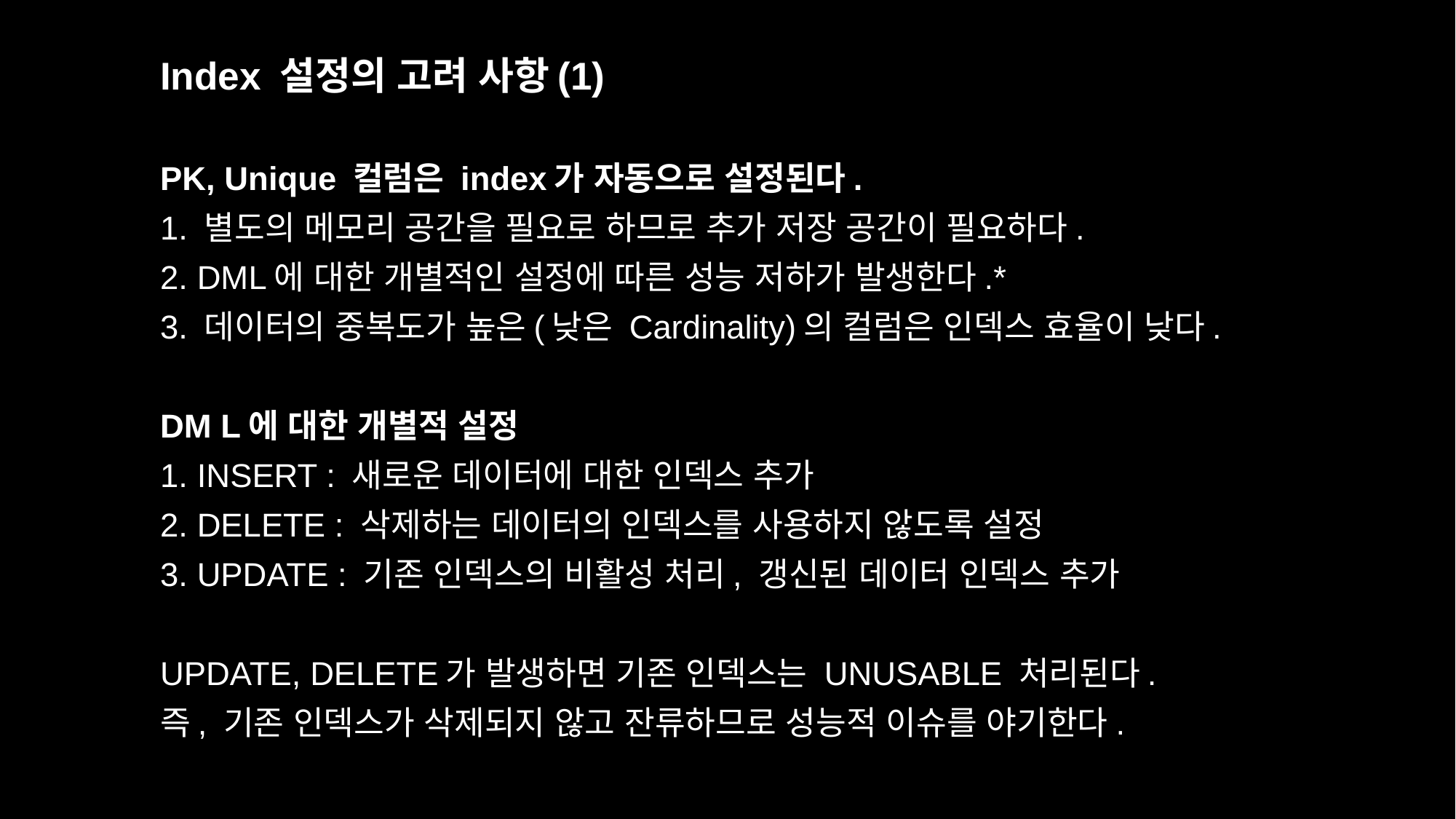

Index 설정의 고려 사항(1)

PK, Unique 컬럼은 index가 자동으로 설정된다.
1. 별도의 메모리 공간을 필요로 하므로 추가 저장 공간이 필요하다.
2. DML에 대한 개별적인 설정에 따른 성능 저하가 발생한다.*
3. 데이터의 중복도가 높은(낮은 Cardinality)의 컬럼은 인덱스 효율이 낮다.

DM L에 대한 개별적 설정
1. INSERT : 새로운 데이터에 대한 인덱스 추가
2. DELETE : 삭제하는 데이터의 인덱스를 사용하지 않도록 설정
3. UPDATE : 기존 인덱스의 비활성 처리, 갱신된 데이터 인덱스 추가

UPDATE, DELETE가 발생하면 기존 인덱스는 UNUSABLE 처리된다.
즉, 기존 인덱스가 삭제되지 않고 잔류하므로 성능적 이슈를 야기한다.